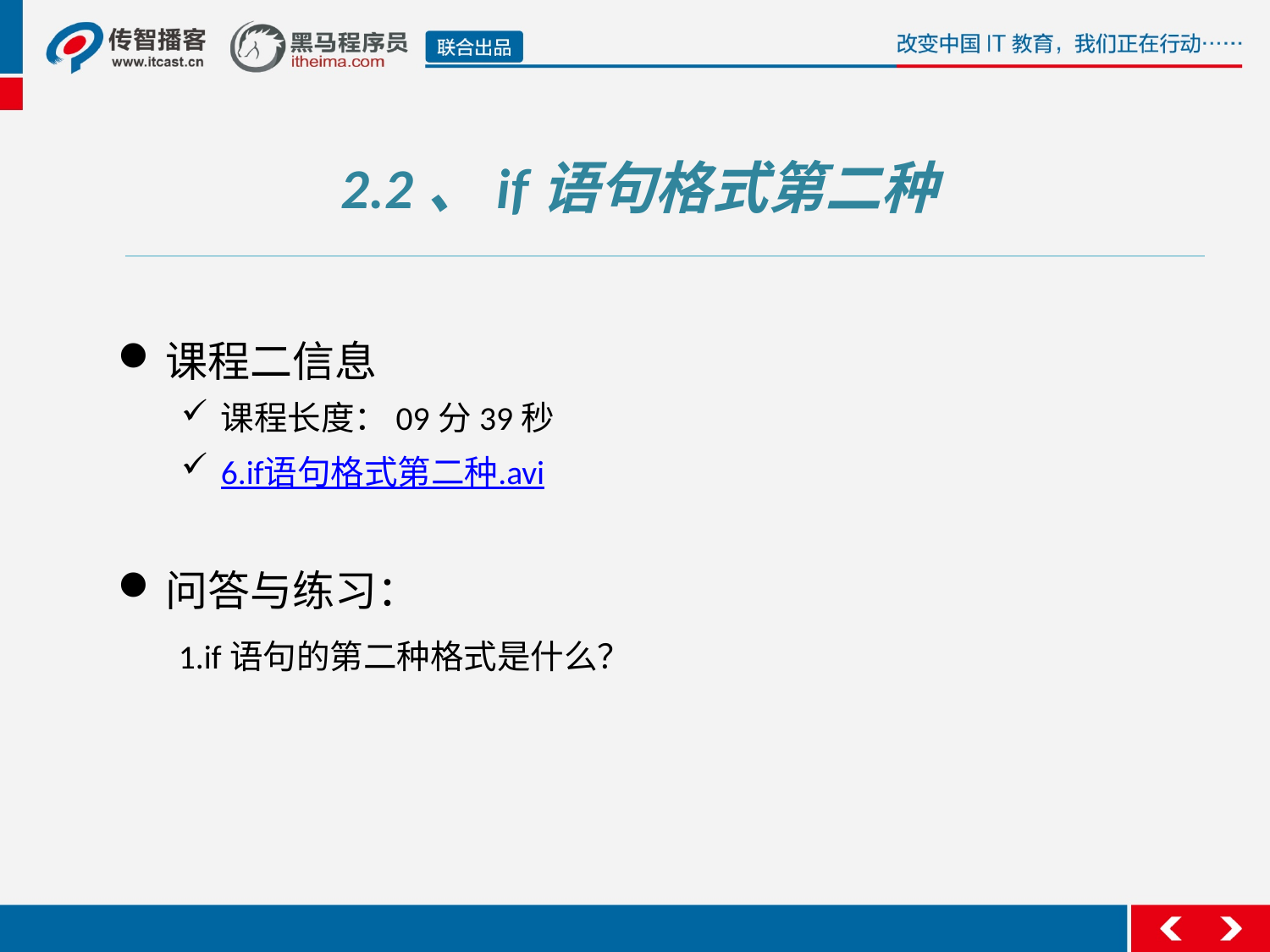

2.2、if语句格式第二种

课程二信息
课程长度：09分39秒
6.if语句格式第二种.avi

问答与练习：
        1.if语句的第二种格式是什么？